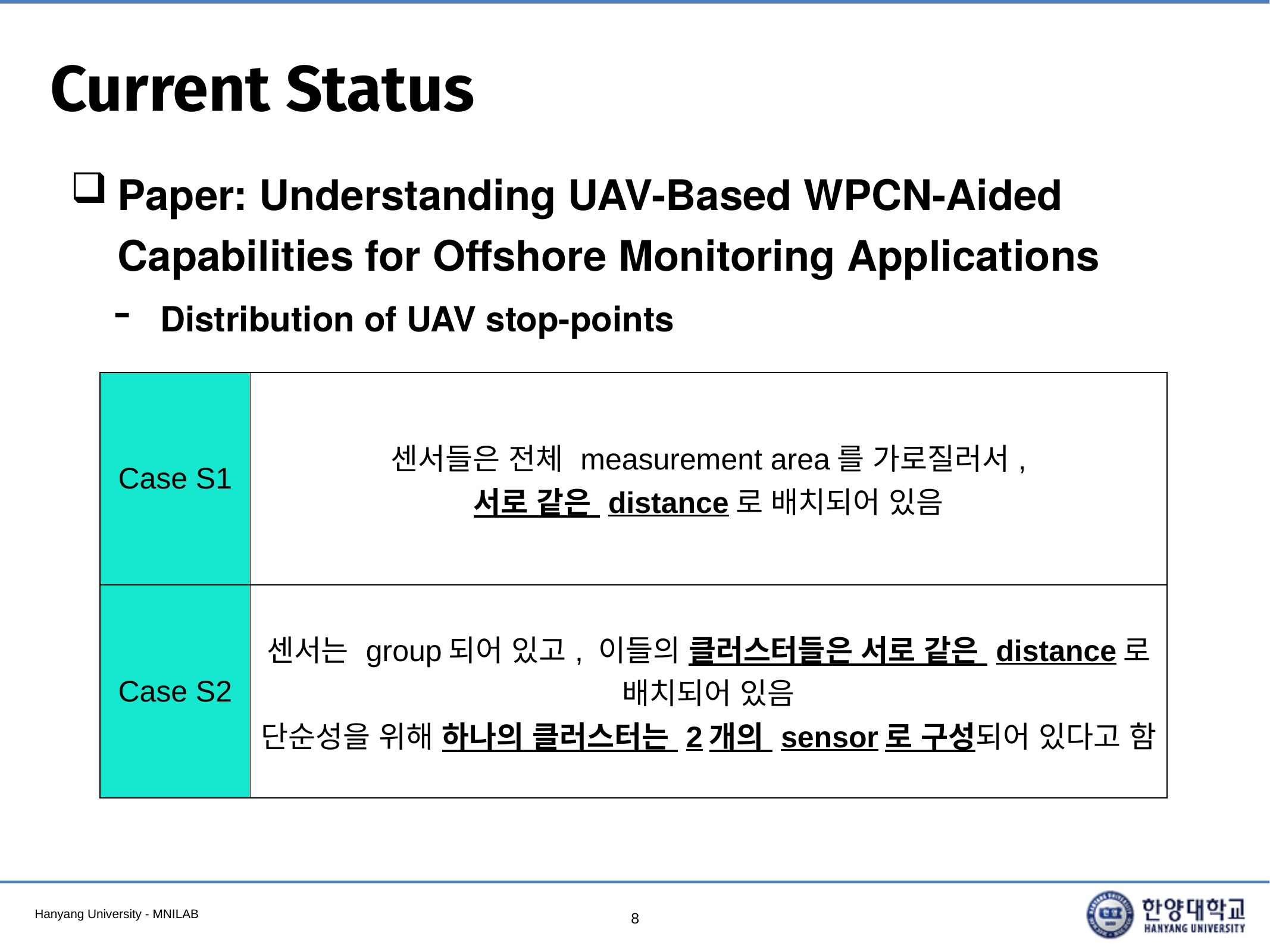

# Current Status
Paper: Understanding UAV-Based WPCN-Aided Capabilities for Offshore Monitoring Applications
Distribution of UAV stop-points
| Case S1 | 센서들은 전체 measurement area를 가로질러서, 서로 같은 distance로 배치되어 있음 |
| --- | --- |
| Case S2 | 센서는 group되어 있고, 이들의 클러스터들은 서로 같은 distance로 배치되어 있음 단순성을 위해 하나의 클러스터는 2개의 sensor로 구성되어 있다고 함 |
8